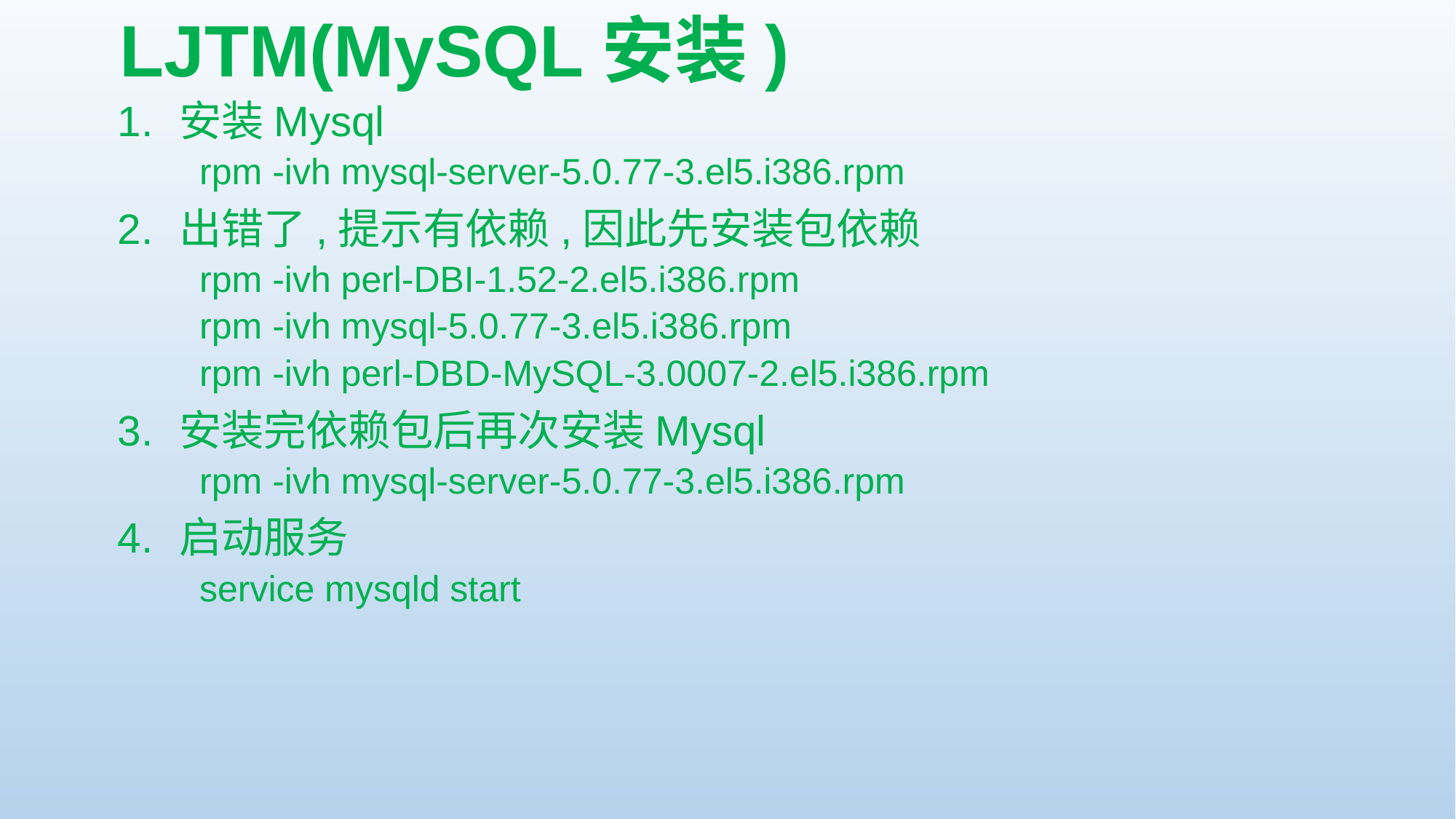

# LJTM(MySQL安装)
安装Mysql
	rpm -ivh mysql-server-5.0.77-3.el5.i386.rpm
出错了,提示有依赖,因此先安装包依赖
	rpm -ivh perl-DBI-1.52-2.el5.i386.rpm
	rpm -ivh mysql-5.0.77-3.el5.i386.rpm
	rpm -ivh perl-DBD-MySQL-3.0007-2.el5.i386.rpm
安装完依赖包后再次安装Mysql
	rpm -ivh mysql-server-5.0.77-3.el5.i386.rpm
启动服务
	service mysqld start